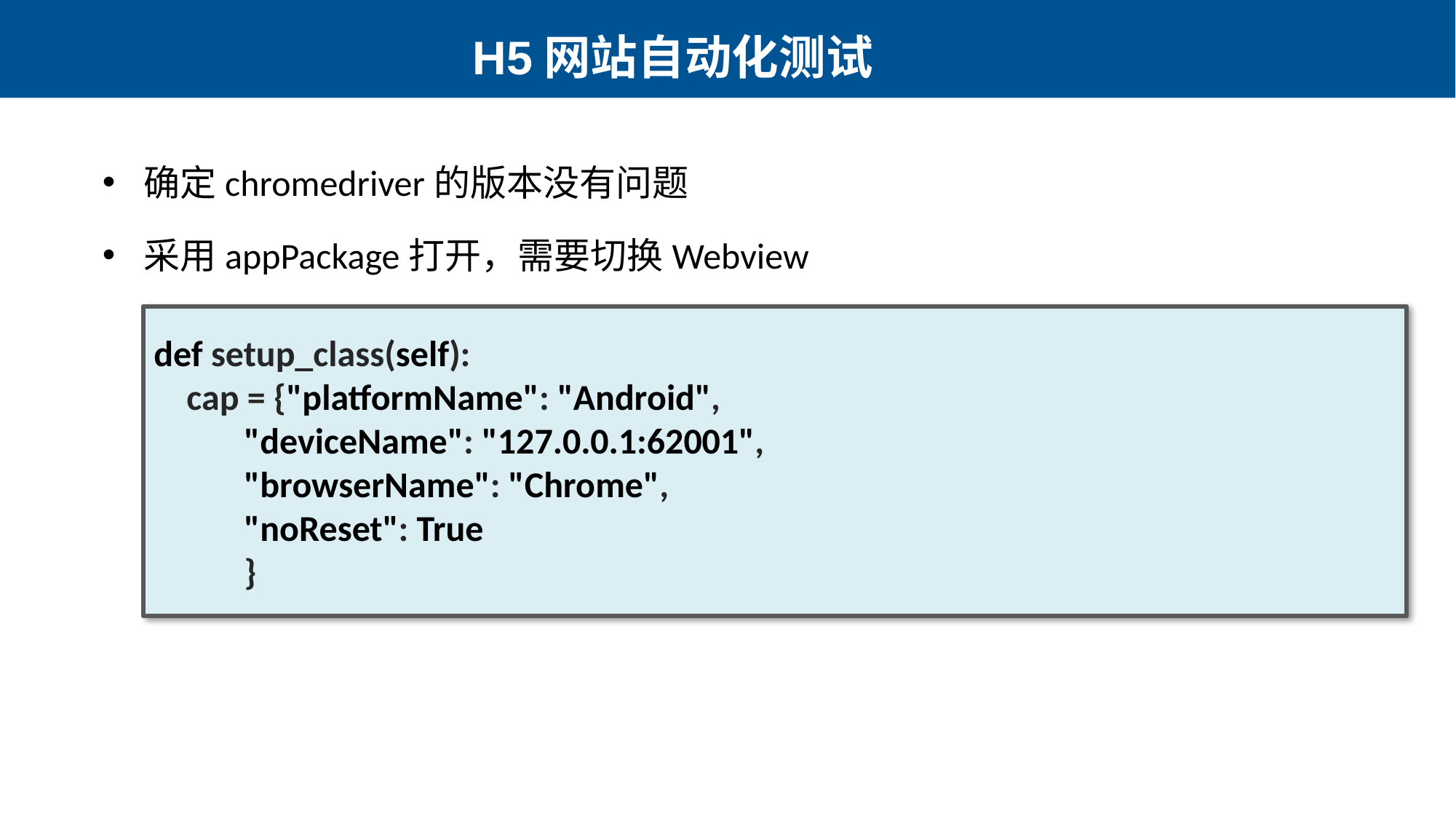

H5网站自动化测试
确定chromedriver的版本没有问题
采用appPackage打开，需要切换Webview
def setup_class(self):
    cap = {"platformName": "Android",
           "deviceName": "127.0.0.1:62001",
           "browserName": "Chrome",
           "noReset": True
           }